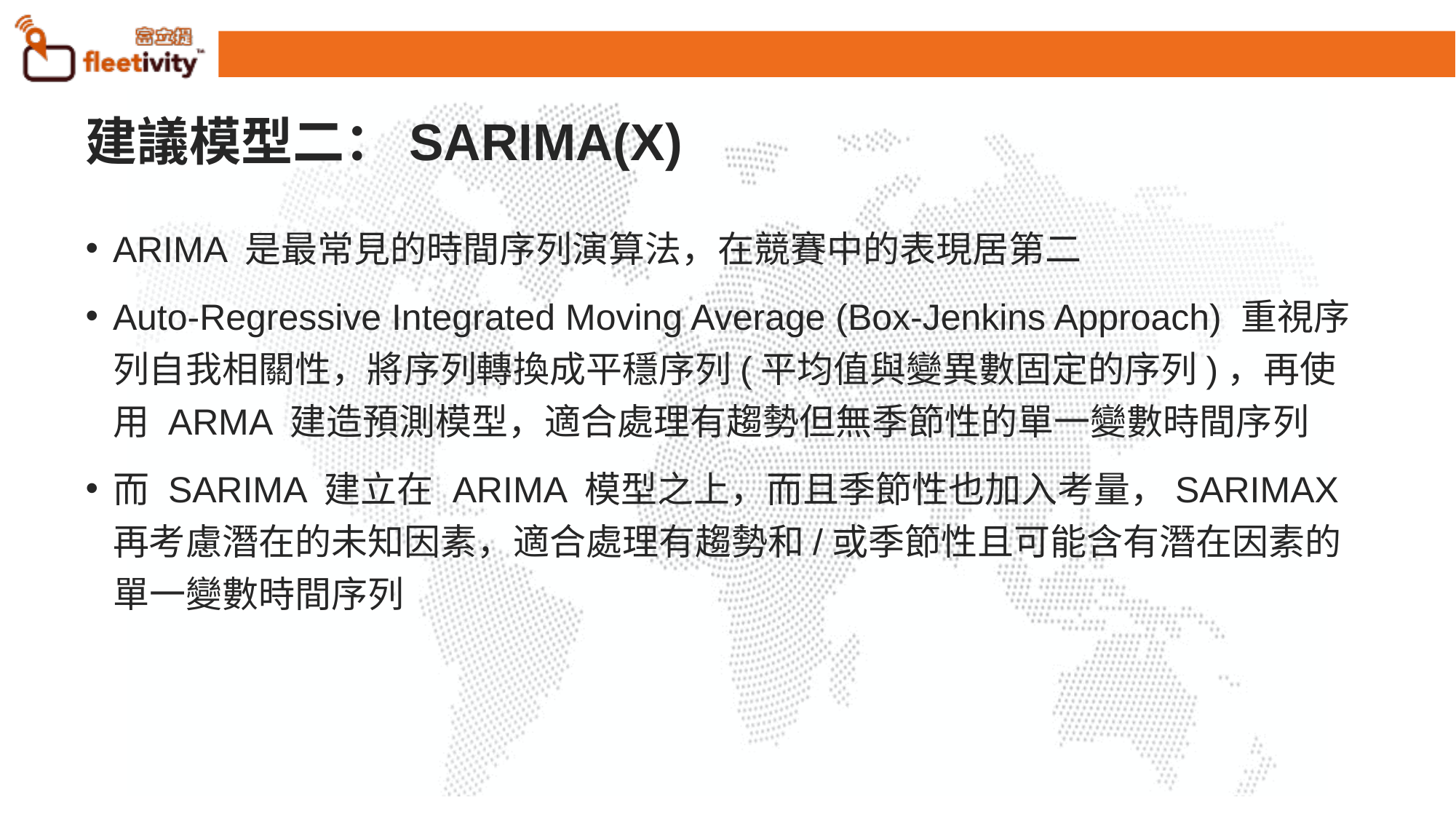

# 建議模型二：SARIMA(X)
ARIMA 是最常見的時間序列演算法，在競賽中的表現居第二
Auto-Regressive Integrated Moving Average (Box-Jenkins Approach) 重視序列自我相關性，將序列轉換成平穩序列(平均值與變異數固定的序列)，再使用 ARMA 建造預測模型，適合處理有趨勢但無季節性的單一變數時間序列
而 SARIMA 建立在 ARIMA 模型之上，而且季節性也加入考量，SARIMAX 再考慮潛在的未知因素，適合處理有趨勢和/或季節性且可能含有潛在因素的單一變數時間序列